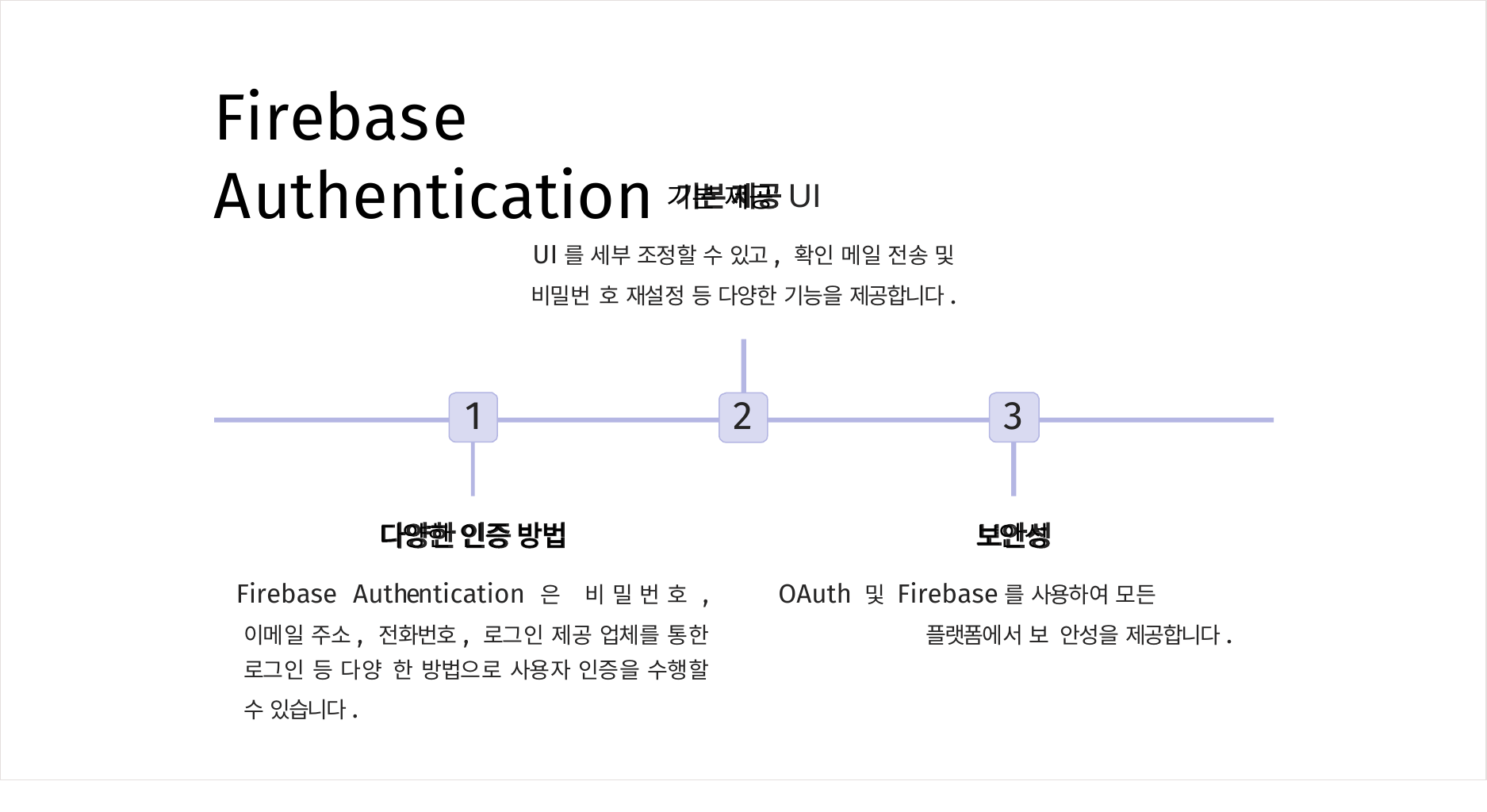

# Firebase Authentication
기본 제공 UI
UI를 세부 조정할 수 있고, 확인 메일 전송 및 비밀번  호 재설정 등 다양한 기능을 제공합니다.

1
3
2

다양한 인증 방법
보안성

Firebase Authentication은 비밀번호, 이메일 주소,  전화번호, 로그인 제공 업체를 통한 로그인 등 다양  한 방법으로 사용자 인증을 수행할 수 있습니다.
OAuth 및 Firebase를 사용하여 모든 플랫폼에서 보  안성을 제공합니다.